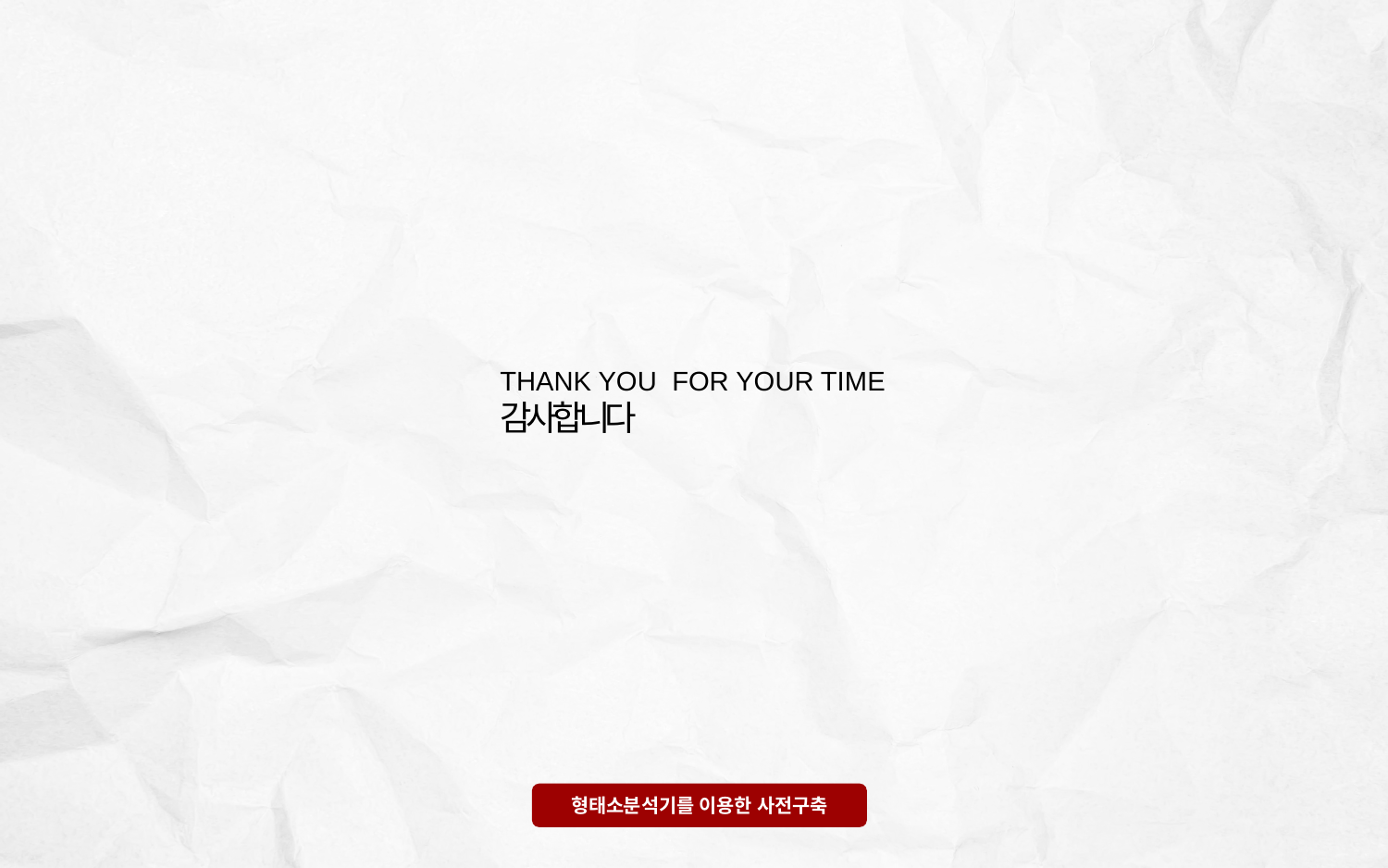

THANK YOU  FOR YOUR TIME
감사합니다

형태소분석기를 이용한 사전구축